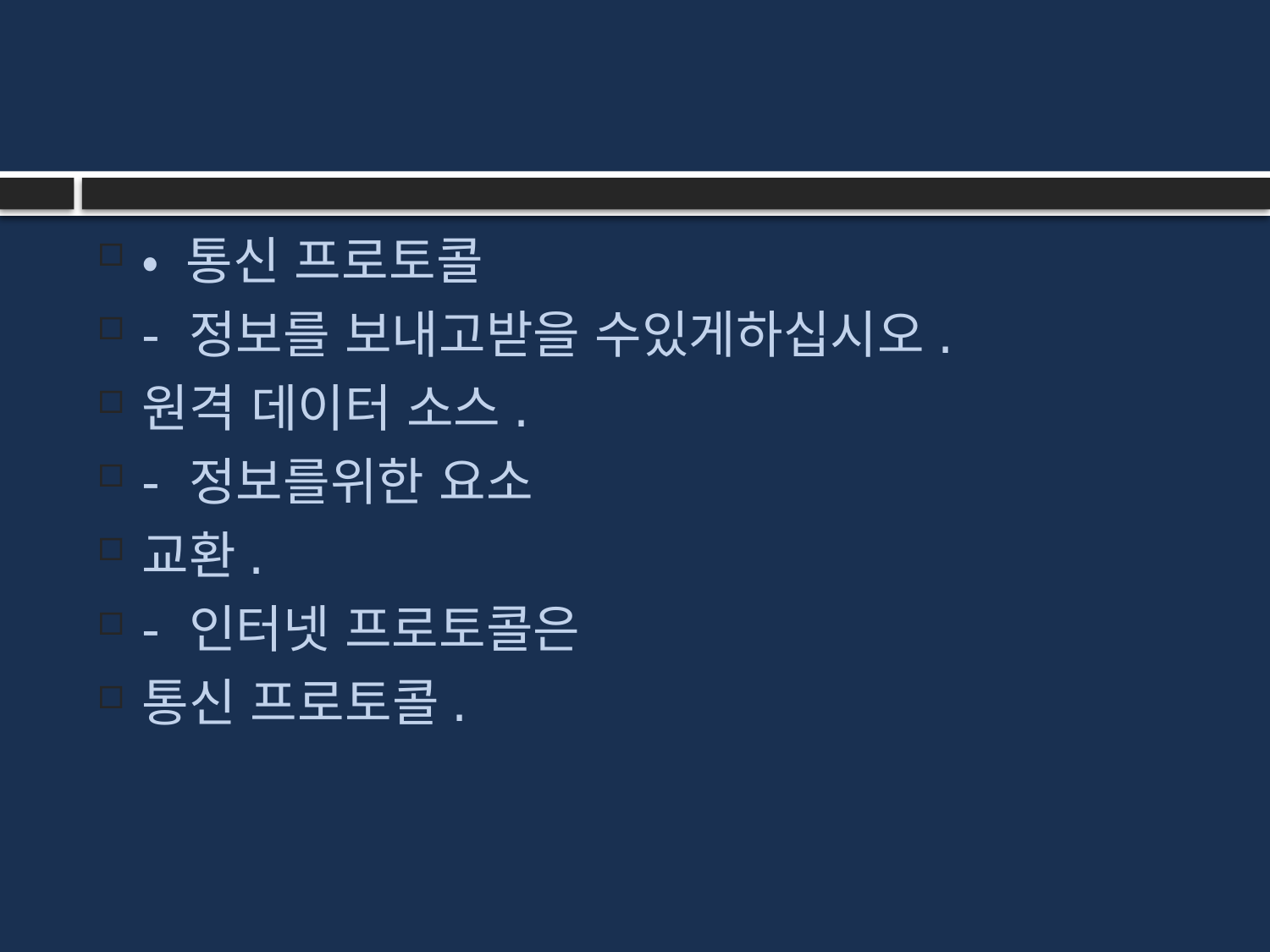

#
• 통신 프로토콜
- 정보를 보내고받을 수있게하십시오.
원격 데이터 소스.
- 정보를위한 요소
교환.
- 인터넷 프로토콜은
통신 프로토콜.